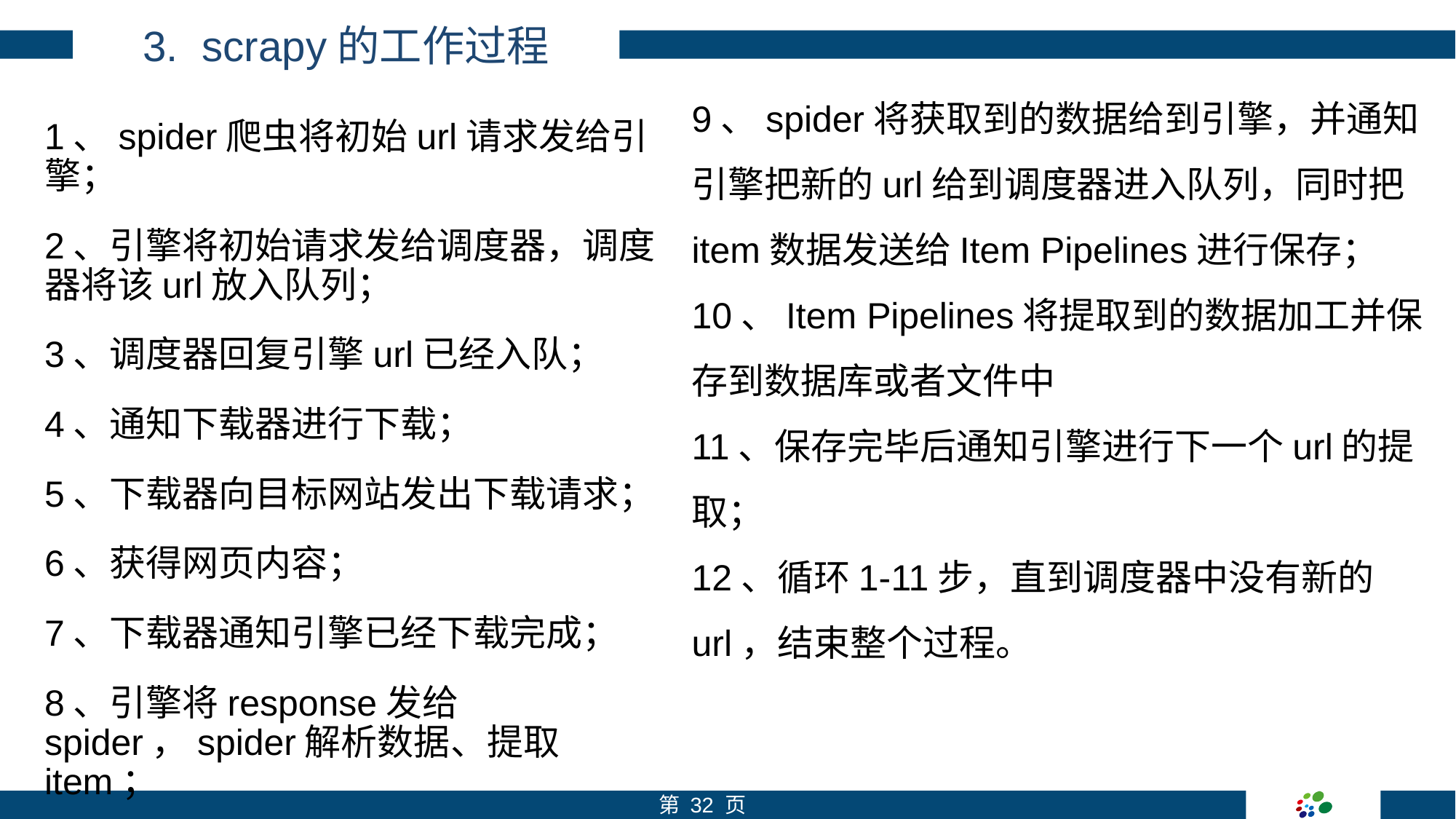

3.  scrapy的工作过程

9、spider将获取到的数据给到引擎，并通知引擎把新的url给到调度器进入队列，同时把item数据发送给Item Pipelines进行保存；
10、Item Pipelines将提取到的数据加工并保存到数据库或者文件中
11、保存完毕后通知引擎进行下一个url的提取；
12、循环1-11步，直到调度器中没有新的url，结束整个过程。

1、spider爬虫将初始url请求发给引擎；
2、引擎将初始请求发给调度器，调度器将该url放入队列；
3、调度器回复引擎url已经入队；
4、通知下载器进行下载；
5、下载器向目标网站发出下载请求；
6、获得网页内容；
7、下载器通知引擎已经下载完成；
8、引擎将response发给spider，spider解析数据、提取item；